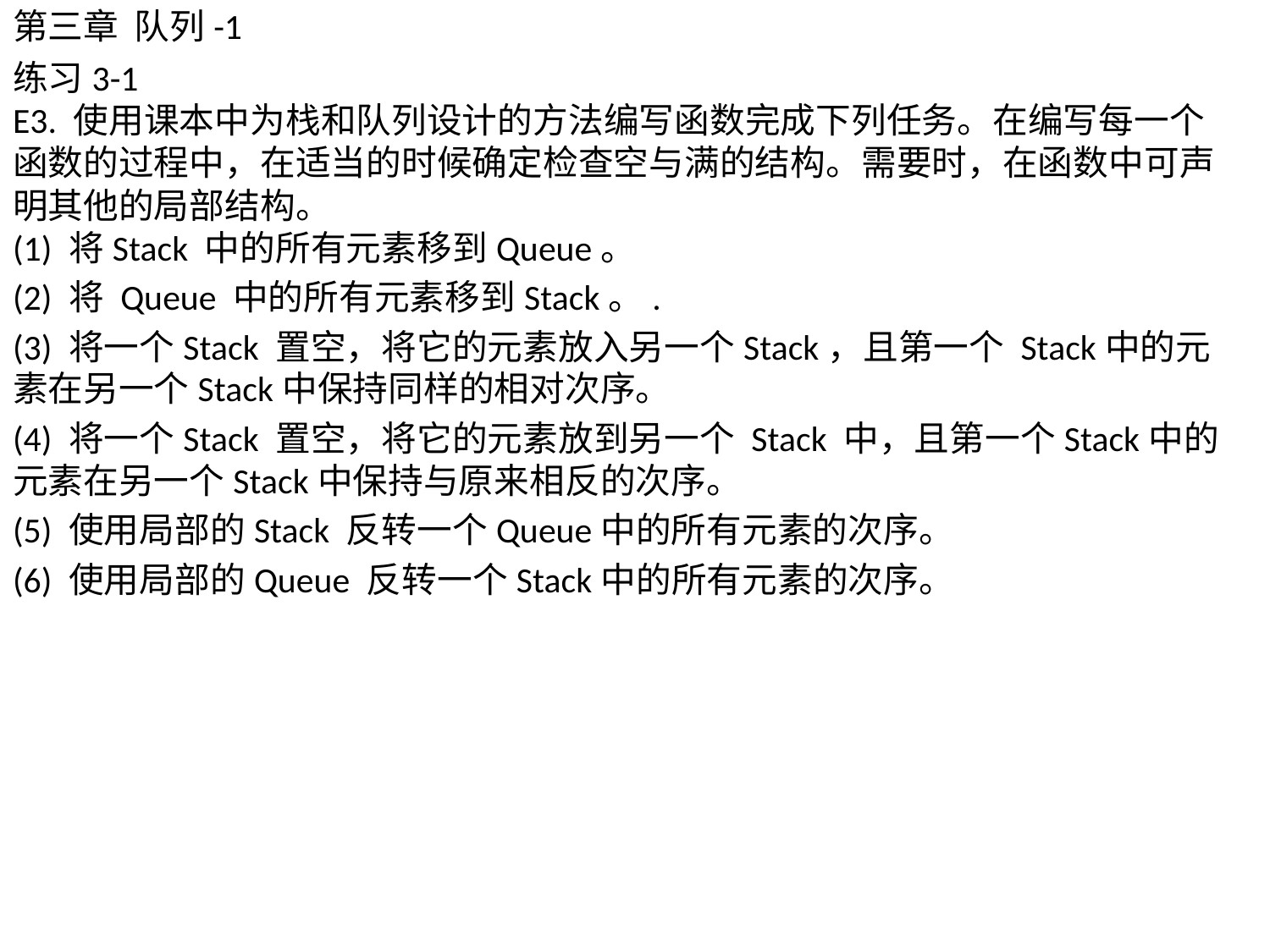

# 第三章  队列-1
练习3-1
E3. 使用课本中为栈和队列设计的方法编写函数完成下列任务。在编写每一个函数的过程中，在适当的时候确定检查空与满的结构。需要时，在函数中可声明其他的局部结构。
(1) 将Stack 中的所有元素移到Queue。
(2) 将 Queue 中的所有元素移到Stack。.
(3) 将一个Stack 置空，将它的元素放入另一个Stack，且第一个 Stack中的元素在另一个Stack中保持同样的相对次序。
(4) 将一个Stack 置空，将它的元素放到另一个 Stack 中，且第一个Stack中的元素在另一个Stack中保持与原来相反的次序。
(5) 使用局部的Stack 反转一个Queue中的所有元素的次序。
(6) 使用局部的Queue 反转一个Stack中的所有元素的次序。